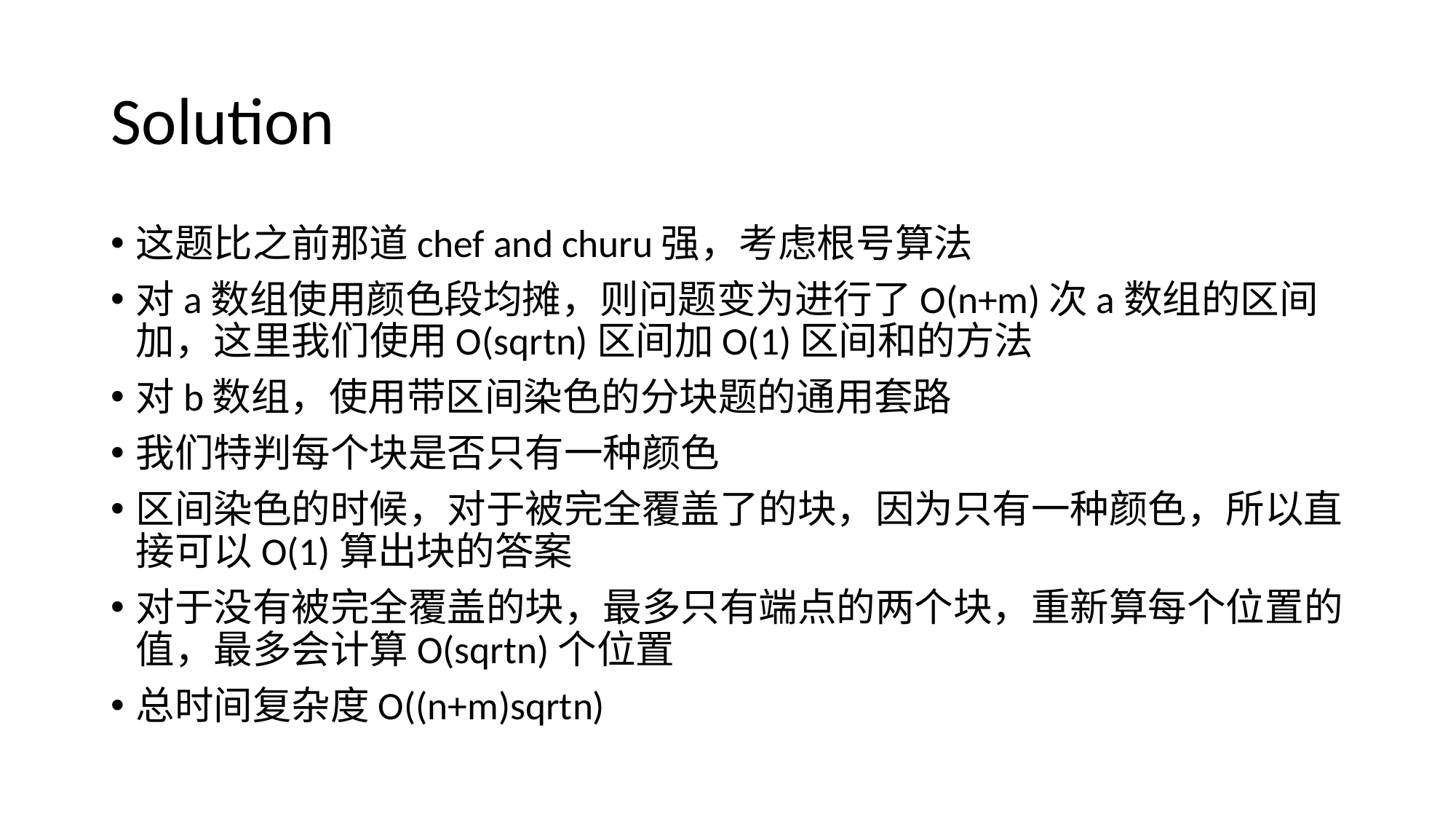

# Solution
这题比之前那道chef and churu强，考虑根号算法
对a数组使用颜色段均摊，则问题变为进行了O(n+m)次a数组的区间加，这里我们使用O(sqrtn)区间加O(1)区间和的方法
对b数组，使用带区间染色的分块题的通用套路
我们特判每个块是否只有一种颜色
区间染色的时候，对于被完全覆盖了的块，因为只有一种颜色，所以直接可以O(1)算出块的答案
对于没有被完全覆盖的块，最多只有端点的两个块，重新算每个位置的值，最多会计算O(sqrtn)个位置
总时间复杂度O((n+m)sqrtn)